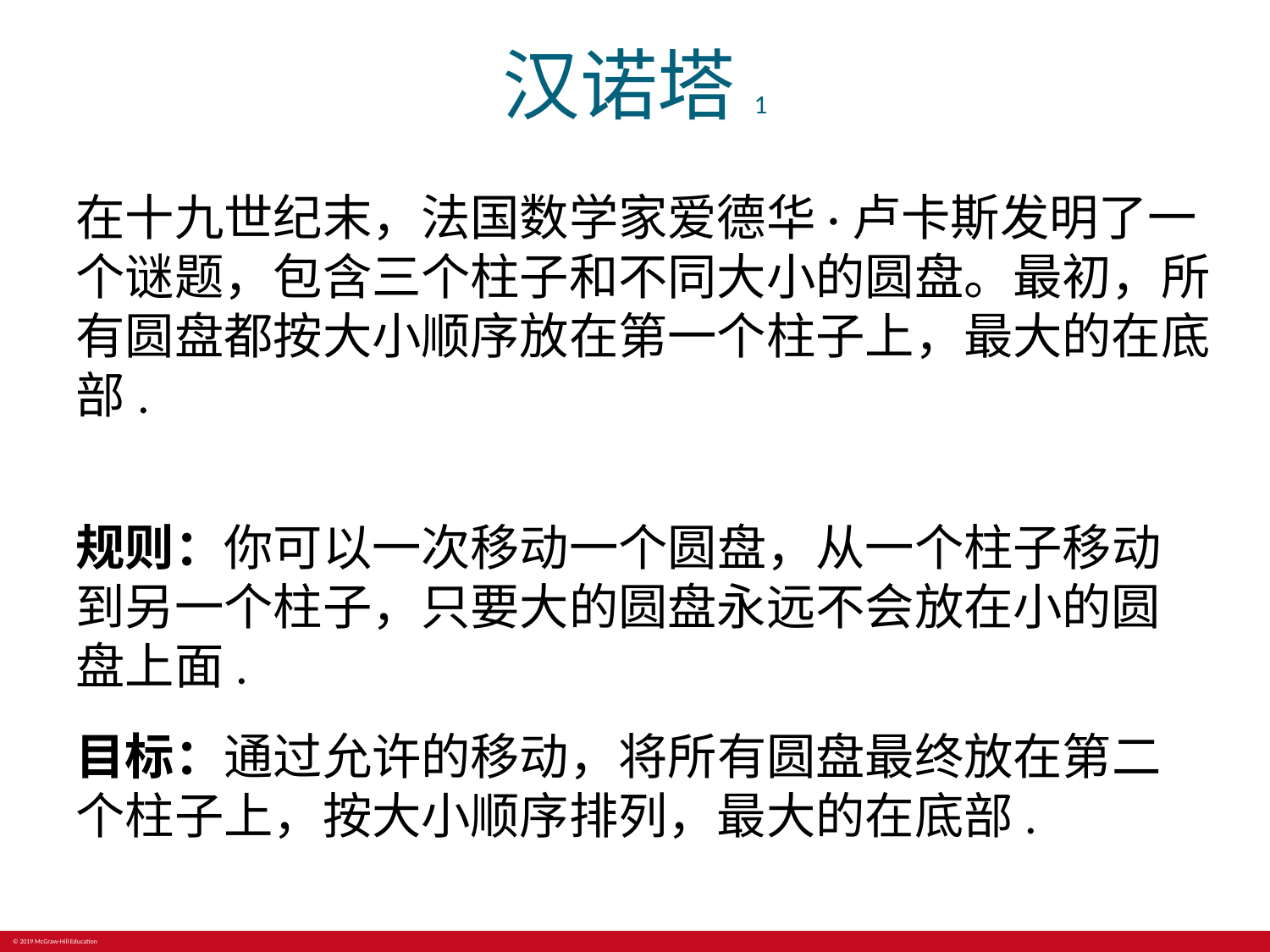

# 汉诺塔1
在十九世纪末，法国数学家爱德华·卢卡斯发明了一个谜题，包含三个柱子和不同大小的圆盘。最初，所有圆盘都按大小顺序放在第一个柱子上，最大的在底部.
规则：你可以一次移动一个圆盘，从一个柱子移动到另一个柱子，只要大的圆盘永远不会放在小的圆盘上面.
目标：通过允许的移动，将所有圆盘最终放在第二个柱子上，按大小顺序排列，最大的在底部.